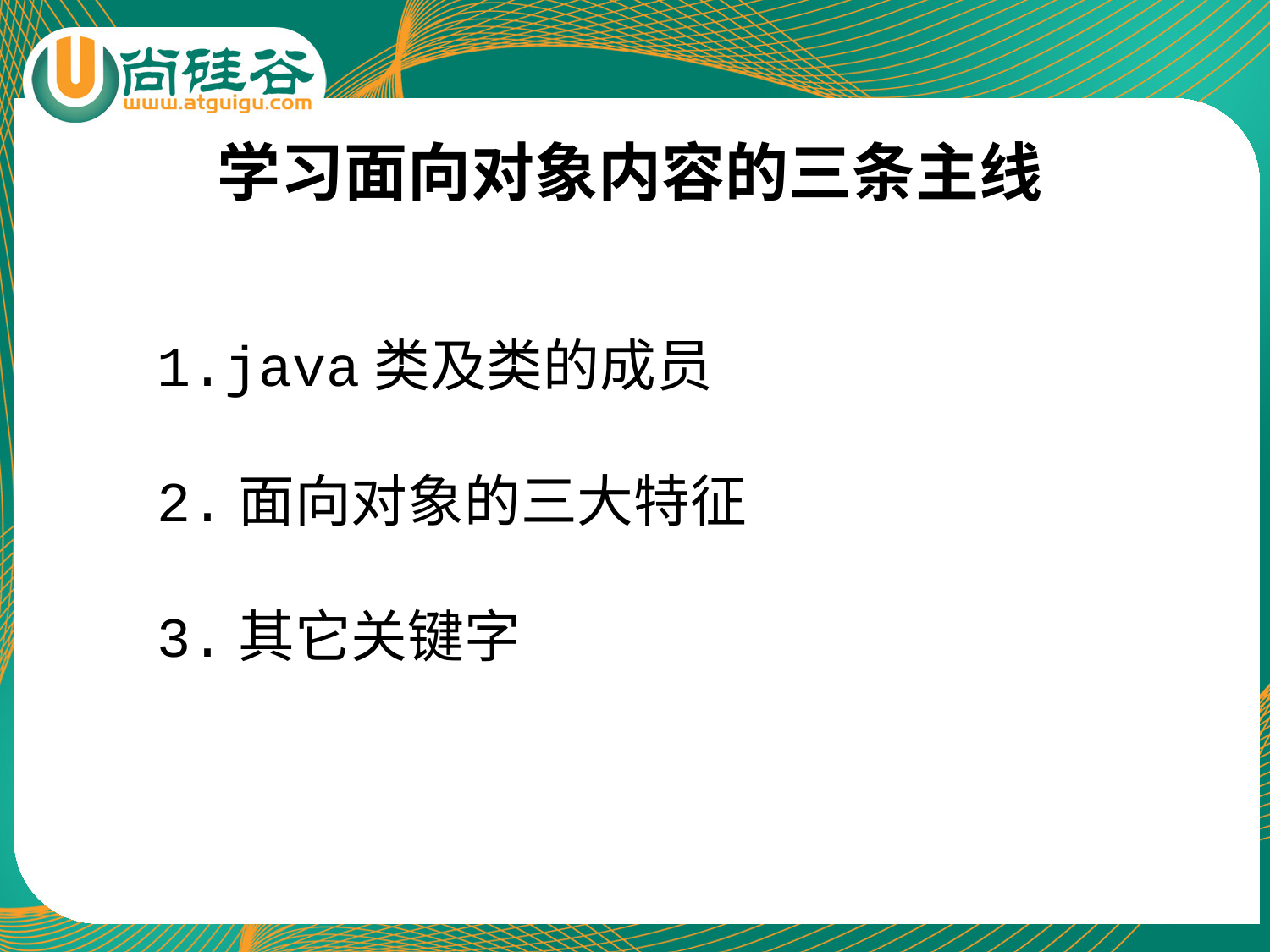

学习面向对象内容的三条主线
1.java类及类的成员
2.面向对象的三大特征
3.其它关键字